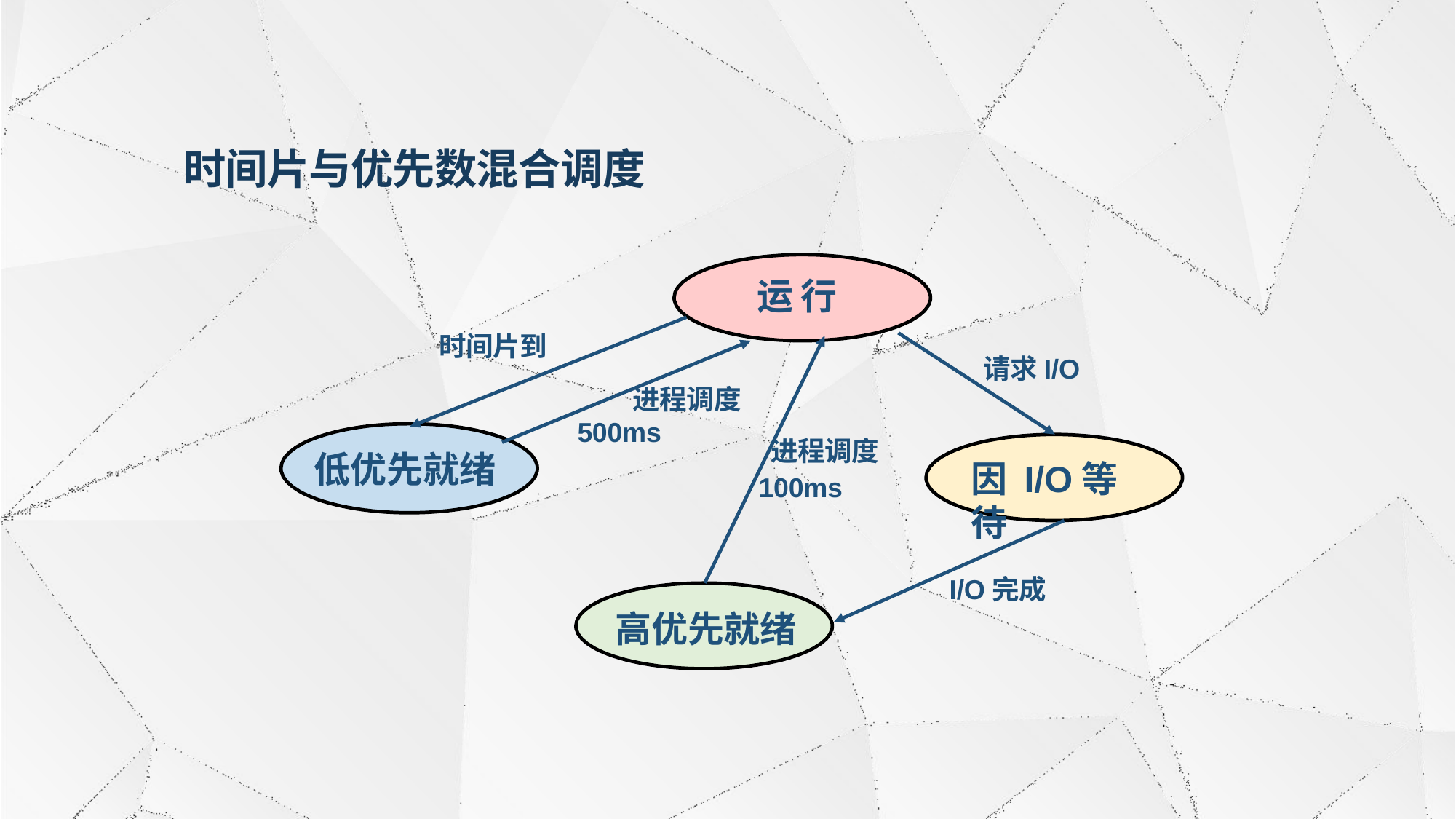

# 时间片与优先数混合调度

运 行

时间片到
请求I/O
进程调度 500ms

进程调度
100ms

低优先就绪
因 I/O等待
I/O完成
高优先就绪